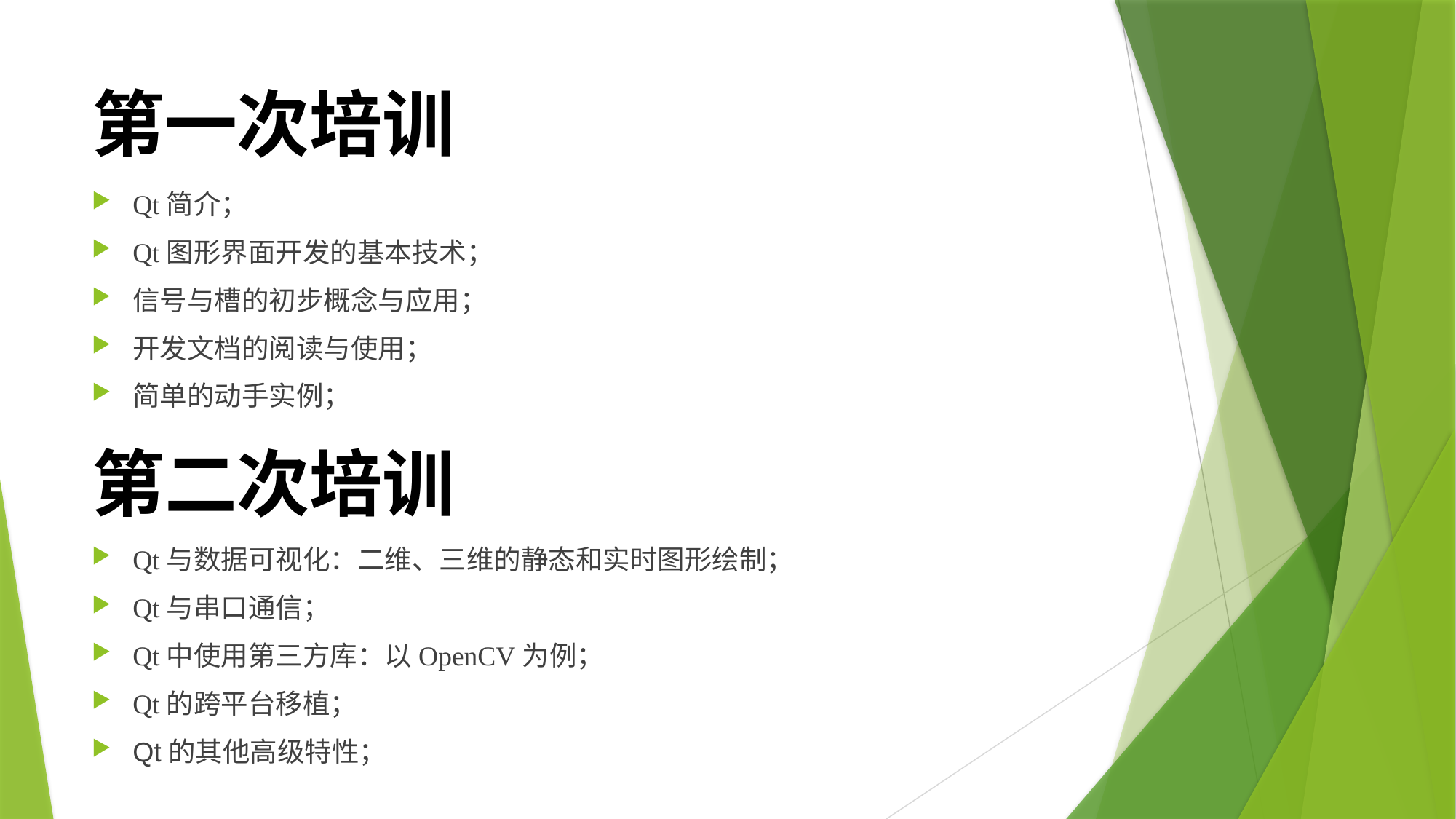

# 第一次培训
Qt简介；
Qt图形界面开发的基本技术；
信号与槽的初步概念与应用；
开发文档的阅读与使用；
简单的动手实例；
第二次培训
Qt与数据可视化：二维、三维的静态和实时图形绘制；
Qt与串口通信；
Qt中使用第三方库：以OpenCV为例；
Qt的跨平台移植；
Qt的其他高级特性；